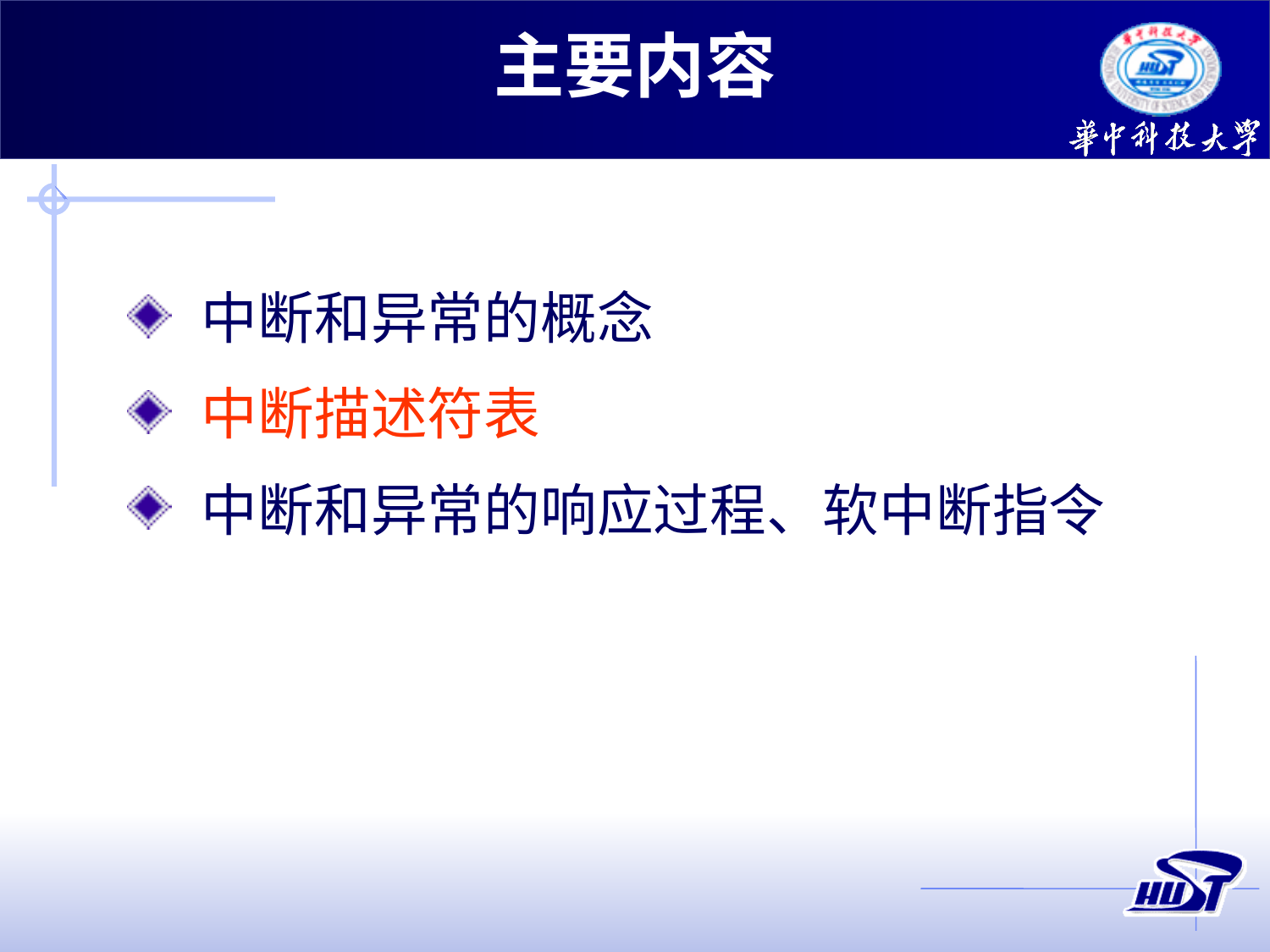

主要内容
 中断和异常的概念
 中断描述符表
 中断和异常的响应过程、软中断指令